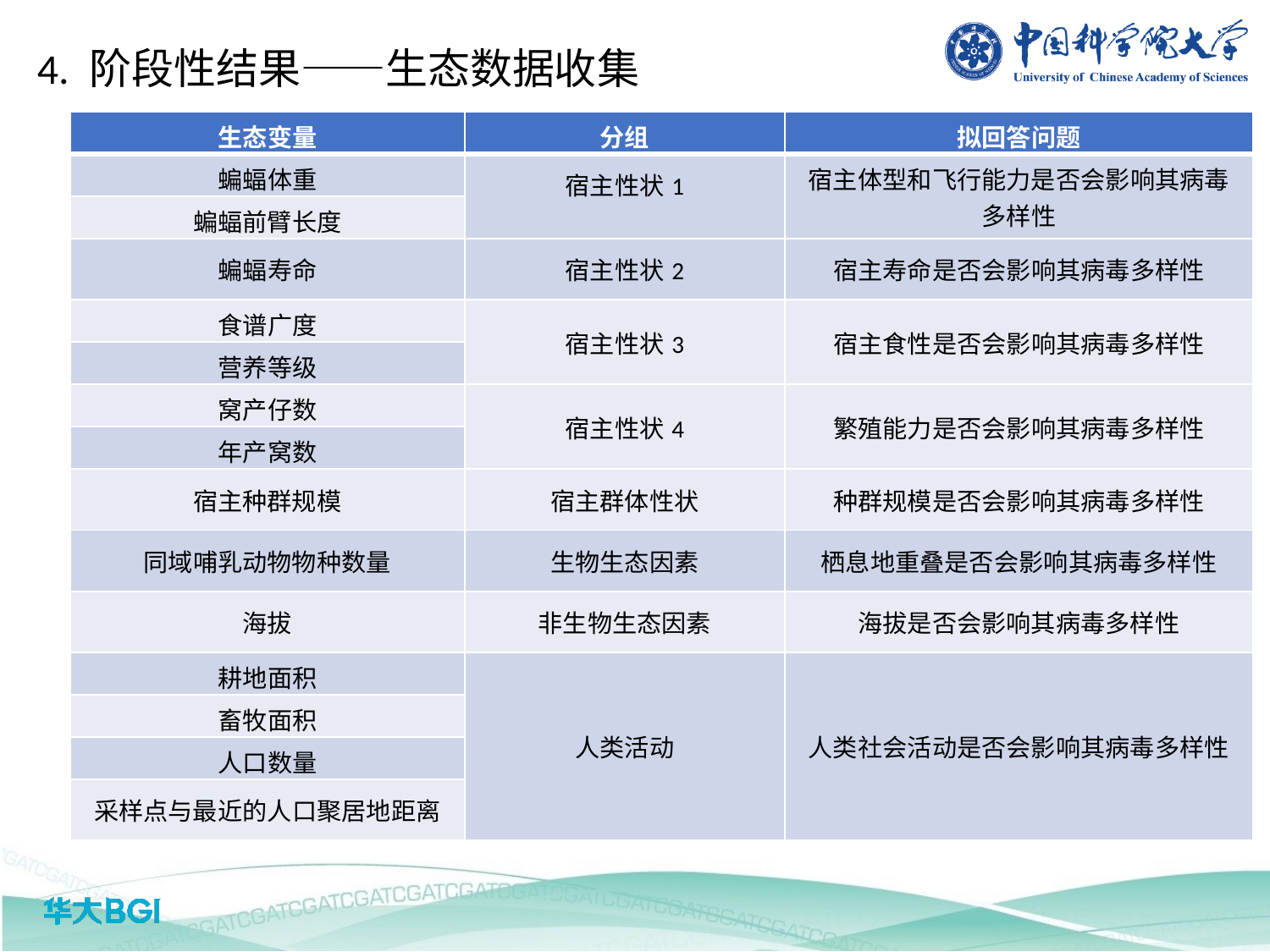

4. 阶段性结果——生态数据收集
| 生态变量 | 分组 | 拟回答问题 |
| --- | --- | --- |
| 蝙蝠体重 | 宿主性状1 | 宿主体型和飞行能力是否会影响其病毒多样性 |
| 蝙蝠前臂长度 | 宿主性状1 |  |
| 蝙蝠寿命 | 宿主性状2 | 宿主寿命是否会影响其病毒多样性 |
| 食谱广度 | 宿主性状3 | 宿主食性是否会影响其病毒多样性 |
| 营养等级 |  |  |
| 窝产仔数 | 宿主性状4 | 繁殖能力是否会影响其病毒多样性 |
| 年产窝数 |  |  |
| 宿主种群规模 | 宿主群体性状 | 种群规模是否会影响其病毒多样性 |
| 同域哺乳动物物种数量 | 生物生态因素 | 栖息地重叠是否会影响其病毒多样性 |
| 海拔 | 非生物生态因素 | 海拔是否会影响其病毒多样性 |
| 耕地面积 | 人类活动 | 人类社会活动是否会影响其病毒多样性 |
| 畜牧面积 |  |  |
| 人口数量 |  |  |
| 采样点与最近的人口聚居地距离 |  |  |